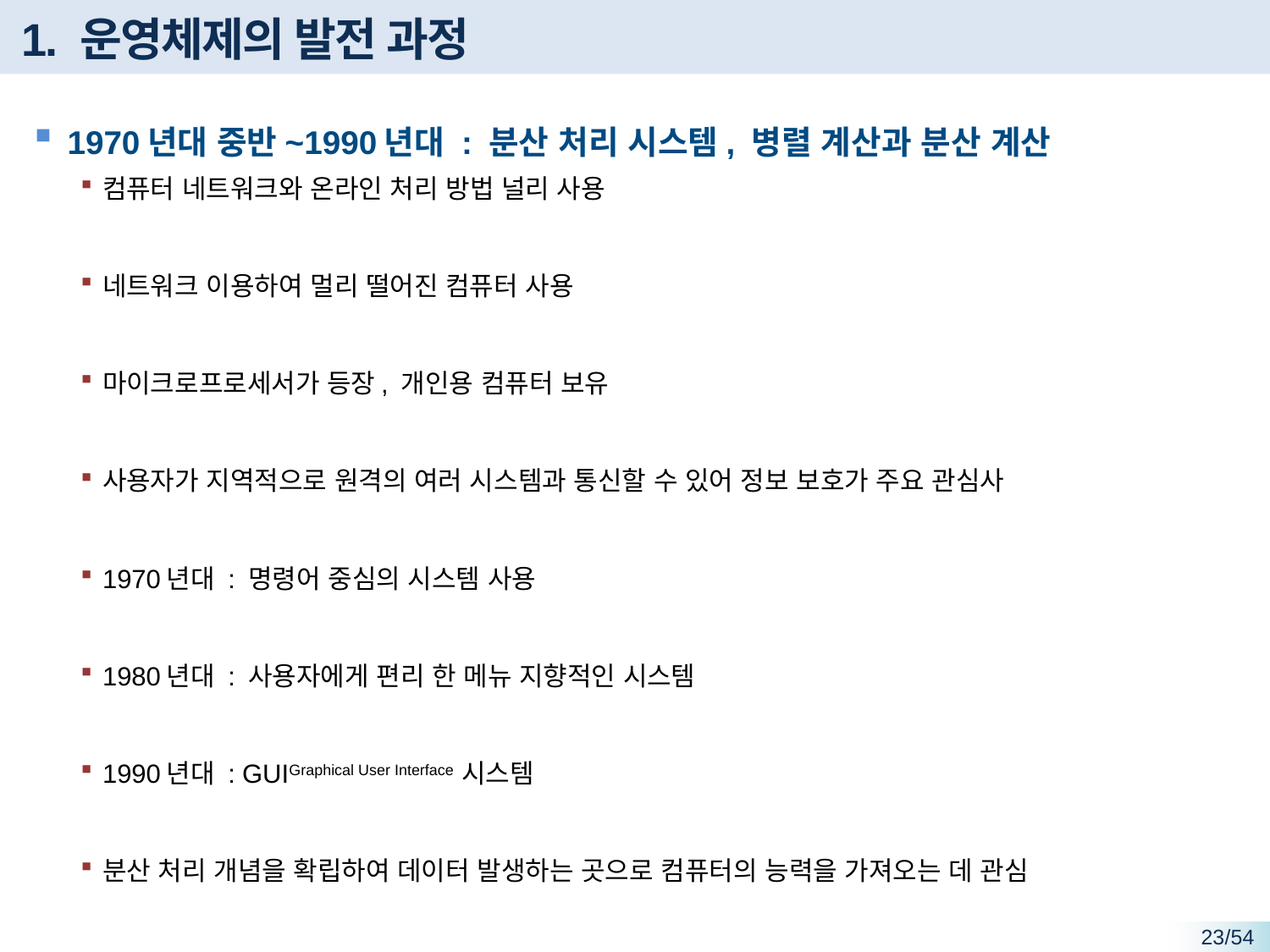

# 1. 운영체제의 발전 과정
1970년대 중반~1990년대 : 분산 처리 시스템, 병렬 계산과 분산 계산
컴퓨터 네트워크와 온라인 처리 방법 널리 사용

네트워크 이용하여 멀리 떨어진 컴퓨터 사용

마이크로프로세서가 등장, 개인용 컴퓨터 보유

사용자가 지역적으로 원격의 여러 시스템과 통신할 수 있어 정보 보호가 주요 관심사

1970년대 : 명령어 중심의 시스템 사용

1980년대 : 사용자에게 편리 한 메뉴 지향적인 시스템

1990년대 : GUIGraphical User Interface 시스템

분산 처리 개념을 확립하여 데이터 발생하는 곳으로 컴퓨터의 능력을 가져오는 데 관심